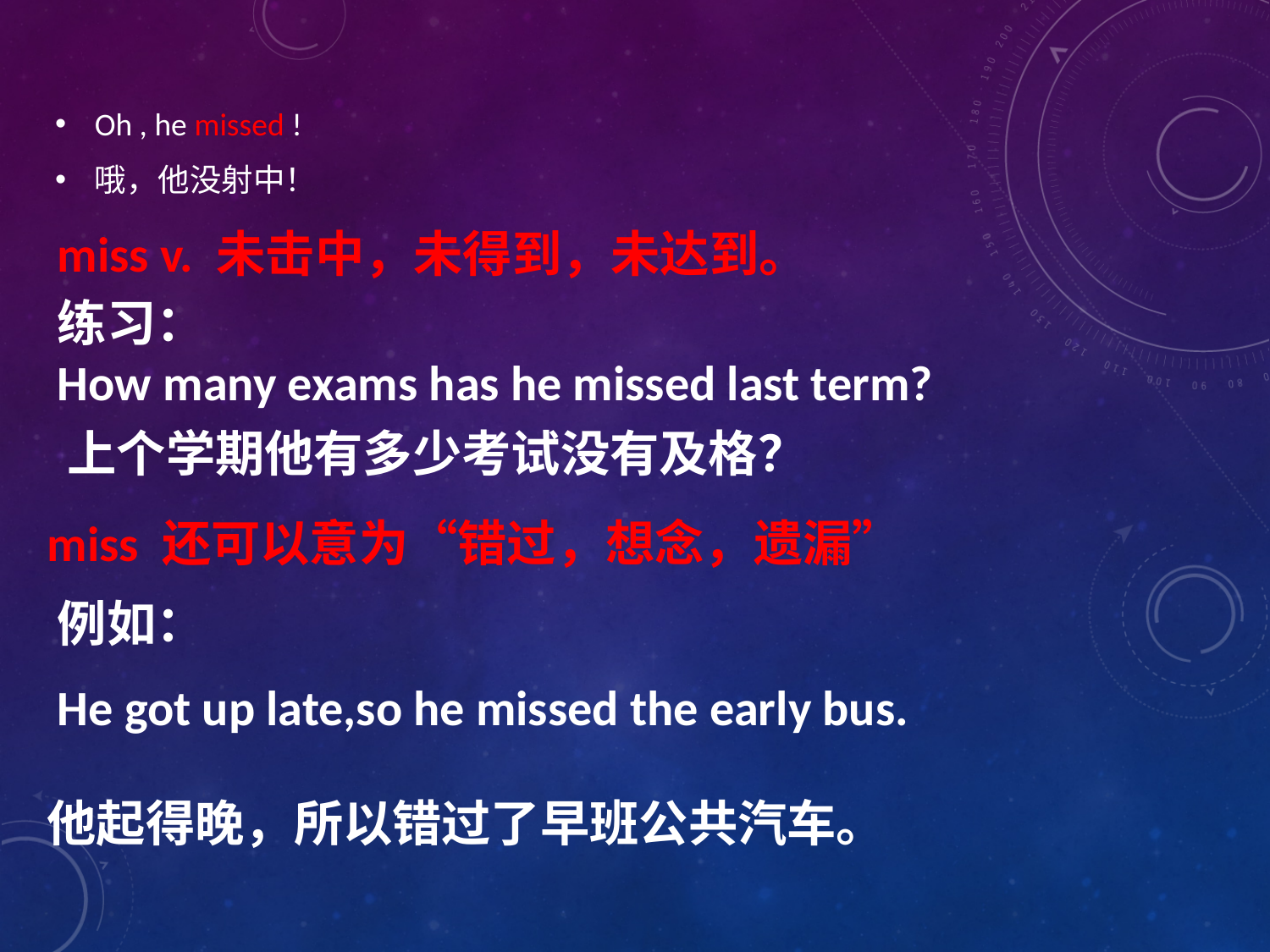

Oh , he missed !
哦，他没射中！
miss v. 未击中，未得到，未达到。

练习：
How many exams has he missed last term?

上个学期他有多少考试没有及格？

miss 还可以意为“错过，想念，遗漏”
例如：
He got up late,so he missed the early bus.
他起得晚，所以错过了早班公共汽车。